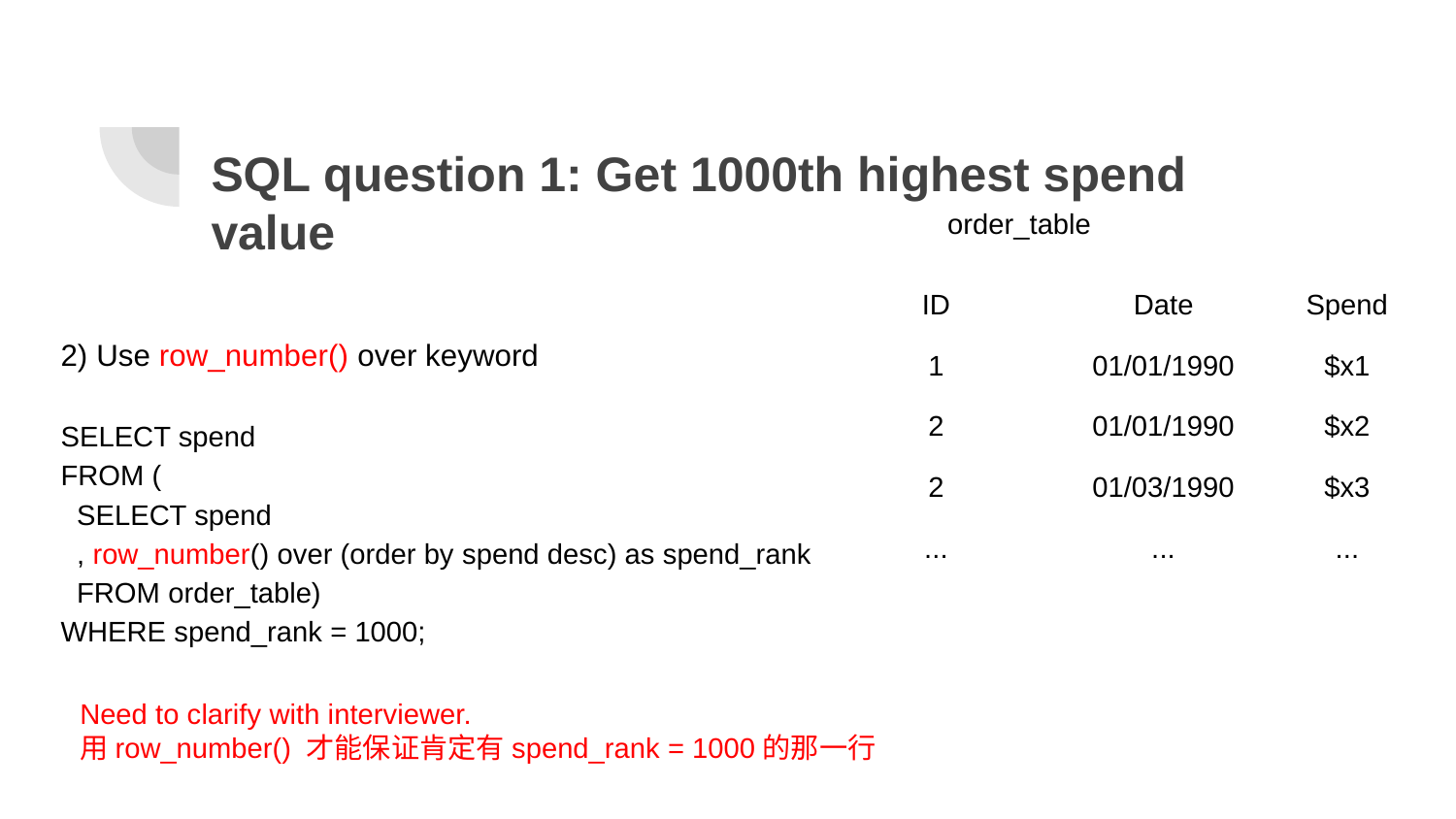

# SQL question 1: Get 1000th highest spend value
order_table
| ID | Date | Spend |
| --- | --- | --- |
| 1 | 01/01/1990 | $x1 |
| 2 | 01/01/1990 | $x2 |
| 2 | 01/03/1990 | $x3 |
| ... | ... | ... |
2) Use row_number() over keyword

SELECT spend
FROM (
  SELECT spend
  , row_number() over (order by spend desc) as spend_rank
  FROM order_table)
WHERE spend_rank = 1000;
Need to clarify with interviewer.
用row_number() 才能保证肯定有spend_rank = 1000的那一行